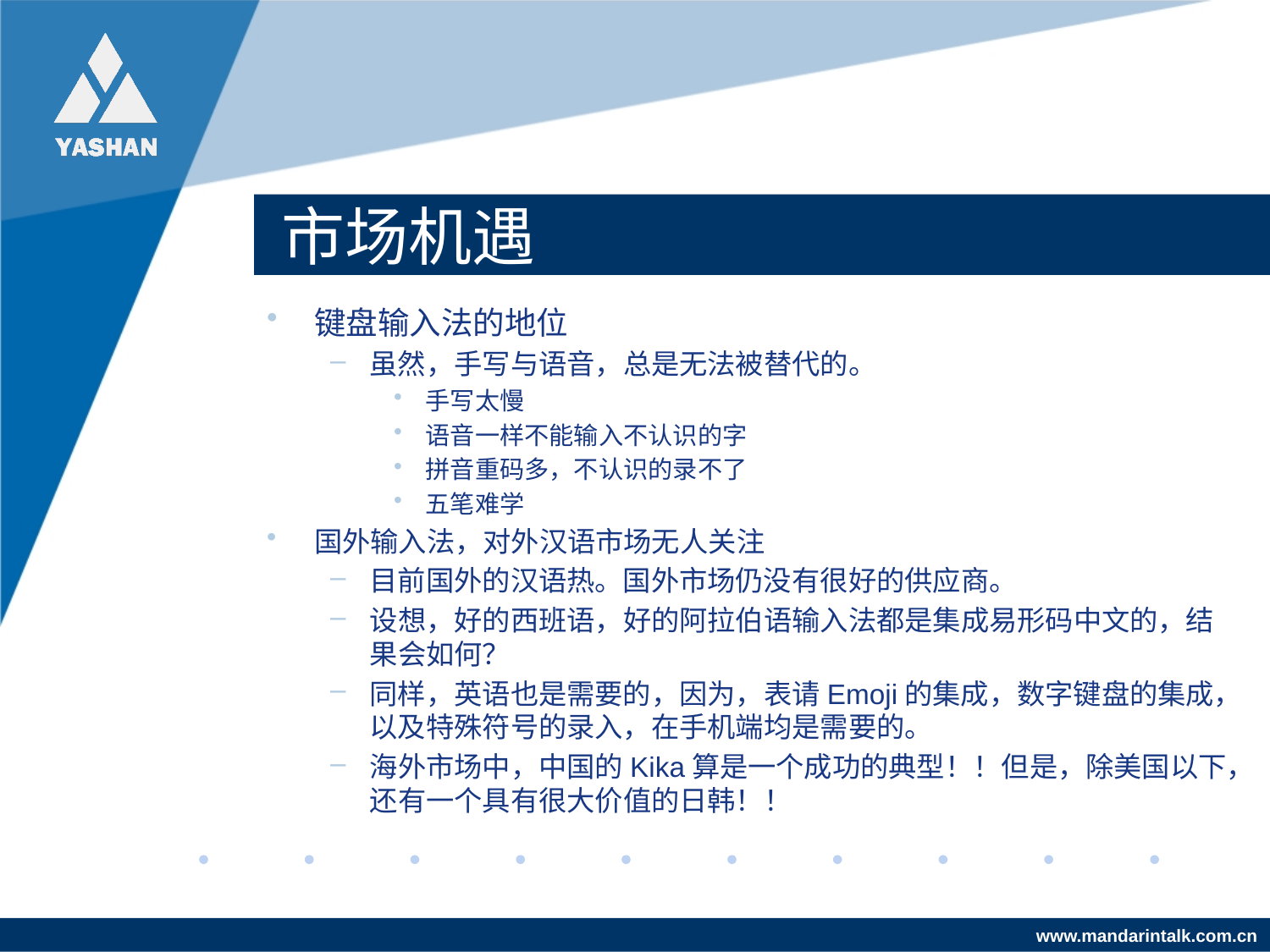

# 市场机遇
键盘输入法的地位
虽然，手写与语音，总是无法被替代的。
手写太慢
语音一样不能输入不认识的字
拼音重码多，不认识的录不了
五笔难学
国外输入法，对外汉语市场无人关注
目前国外的汉语热。国外市场仍没有很好的供应商。
设想，好的西班语，好的阿拉伯语输入法都是集成易形码中文的，结果会如何？
同样，英语也是需要的，因为，表请Emoji的集成，数字键盘的集成，以及特殊符号的录入，在手机端均是需要的。
海外市场中，中国的Kika算是一个成功的典型！！但是，除美国以下，还有一个具有很大价值的日韩！！